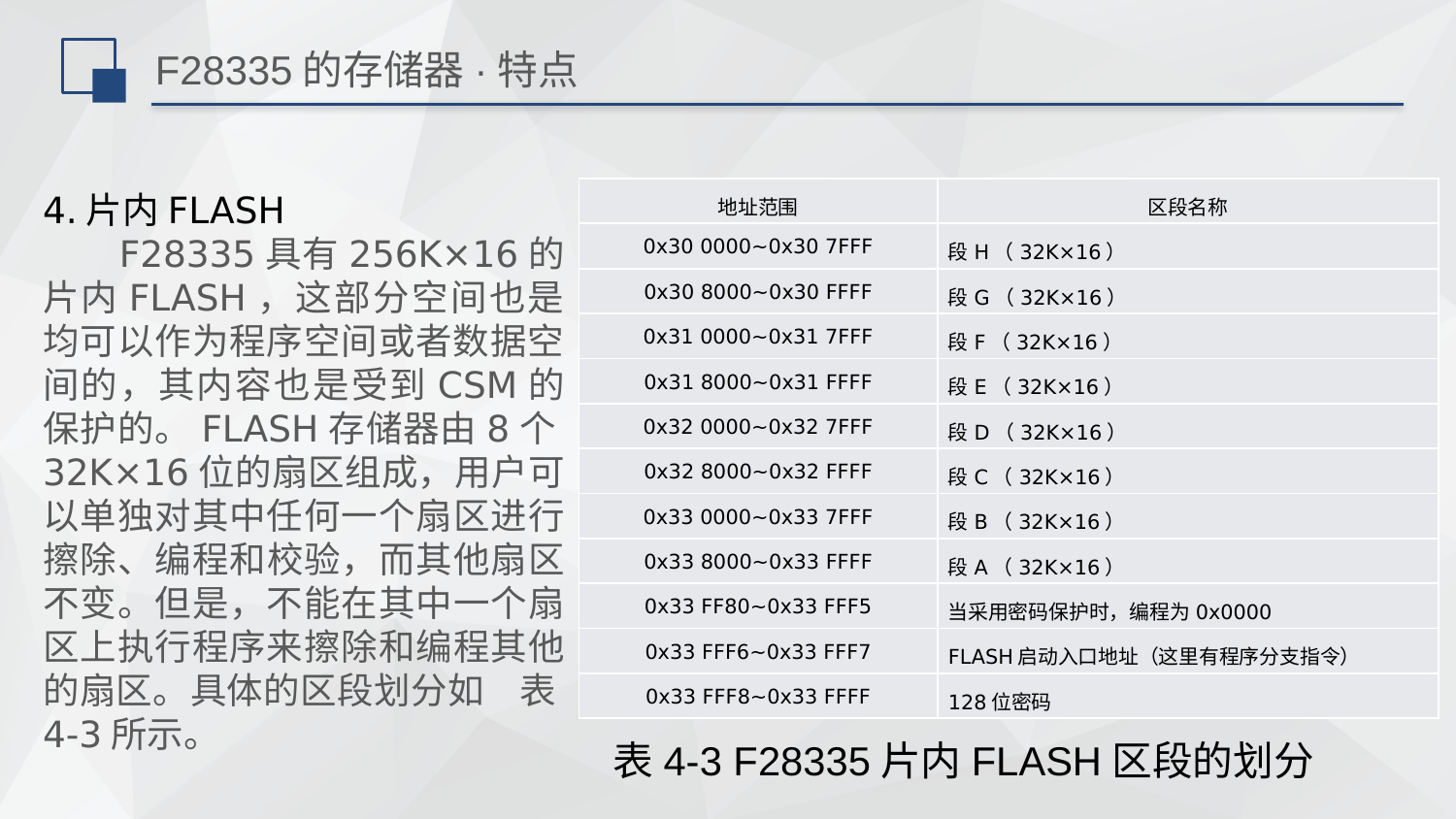

# F28335的存储器·特点
| 地址范围 | 区段名称 |
| --- | --- |
| 0x30 0000~0x30 7FFF | 段H（32K×16） |
| 0x30 8000~0x30 FFFF | 段G（32K×16） |
| 0x31 0000~0x31 7FFF | 段F（32K×16） |
| 0x31 8000~0x31 FFFF | 段E（32K×16） |
| 0x32 0000~0x32 7FFF | 段D（32K×16） |
| 0x32 8000~0x32 FFFF | 段C（32K×16） |
| 0x33 0000~0x33 7FFF | 段B（32K×16） |
| 0x33 8000~0x33 FFFF | 段A（32K×16） |
| 0x33 FF80~0x33 FFF5 | 当采用密码保护时，编程为0x0000 |
| 0x33 FFF6~0x33 FFF7 | FLASH启动入口地址（这里有程序分支指令） |
| 0x33 FFF8~0x33 FFFF | 128位密码 |
4.片内FLASH
      F28335具有256K×16的片内FLASH，这部分空间也是均可以作为程序空间或者数据空间的，其内容也是受到CSM的保护的。FLASH存储器由8个32K×16位的扇区组成，用户可以单独对其中任何一个扇区进行擦除、编程和校验，而其他扇区不变。但是，不能在其中一个扇区上执行程序来擦除和编程其他的扇区。具体的区段划分如    表4-3所示。
表4-3 F28335片内FLASH区段的划分